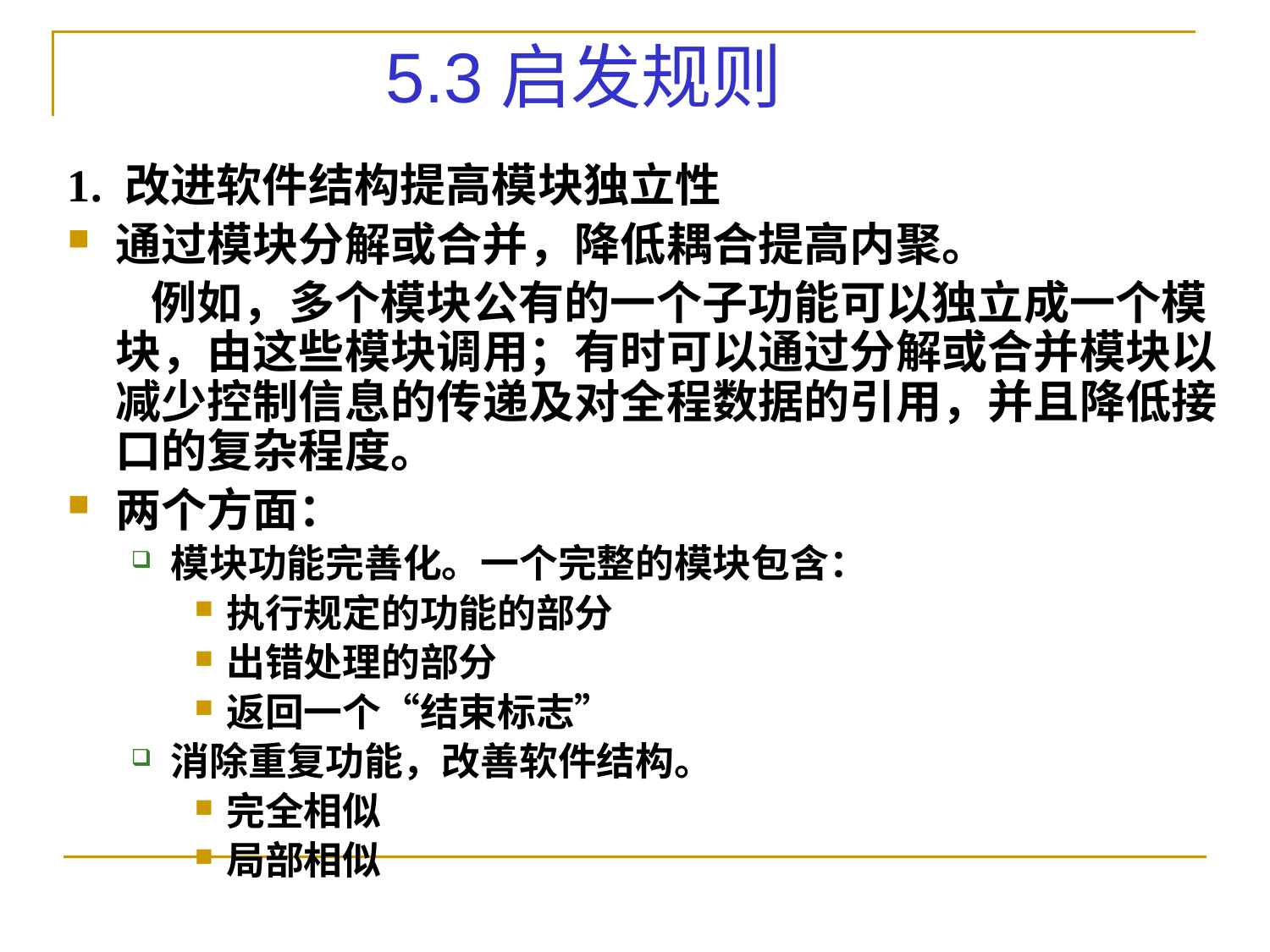

5.3启发规则
1. 改进软件结构提高模块独立性
通过模块分解或合并，降低耦合提高内聚。
       例如，多个模块公有的一个子功能可以独立成一个模块，由这些模块调用；有时可以通过分解或合并模块以减少控制信息的传递及对全程数据的引用，并且降低接口的复杂程度。
两个方面：
模块功能完善化。一个完整的模块包含：
执行规定的功能的部分
出错处理的部分
返回一个“结束标志”
消除重复功能，改善软件结构。
完全相似
局部相似